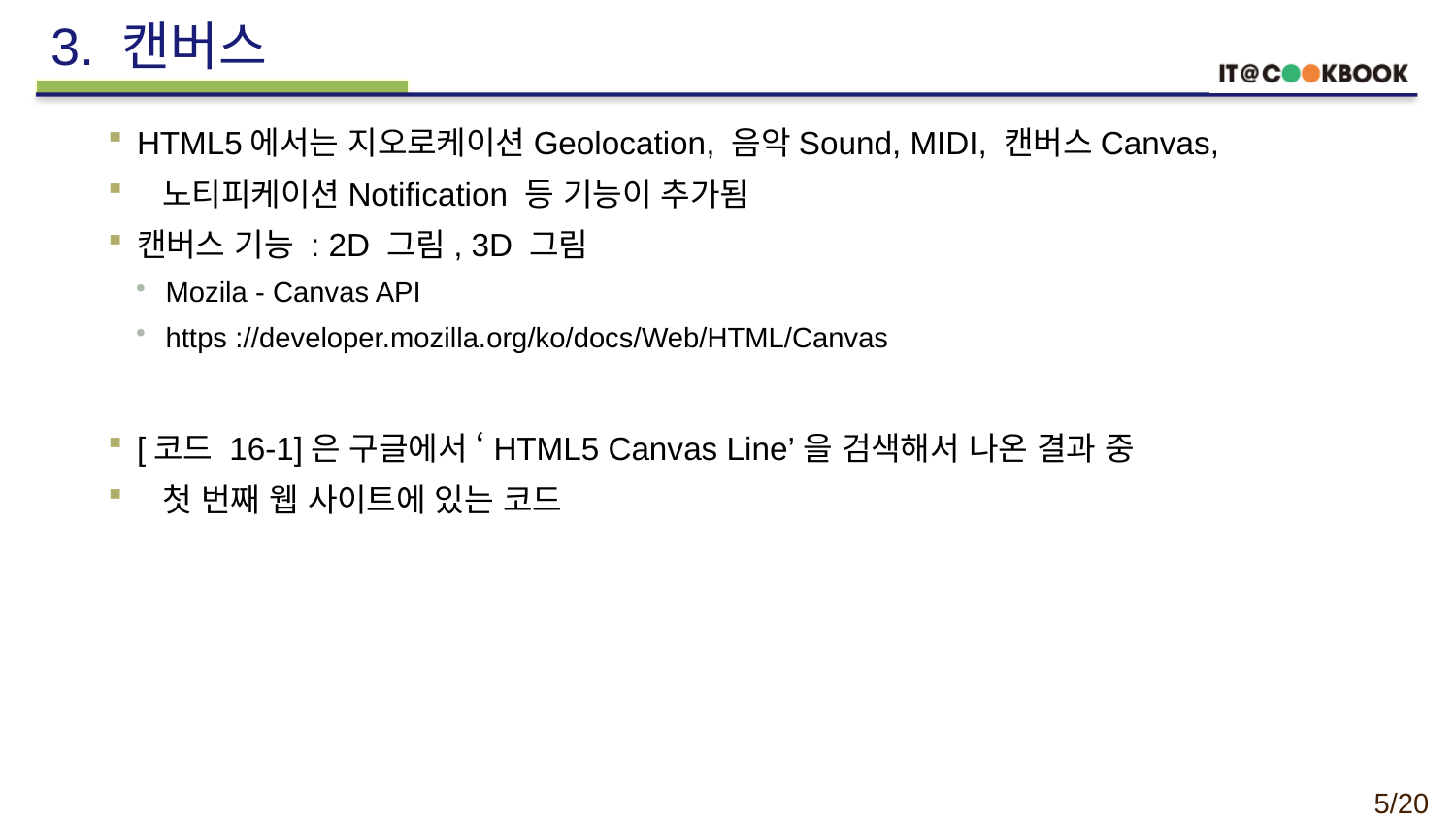

# 3. 캔버스
HTML5에서는 지오로케이션Geolocation, 음악Sound, MIDI, 캔버스Canvas,
  노티피케이션Notification 등 기능이 추가됨
캔버스 기능 : 2D 그림, 3D 그림
Mozila - Canvas API
https ://developer.mozilla.org/ko/docs/Web/HTML/Canvas

[코드 16-1]은 구글에서 ‘HTML5 Canvas Line’을 검색해서 나온 결과 중
  첫 번째 웹 사이트에 있는 코드